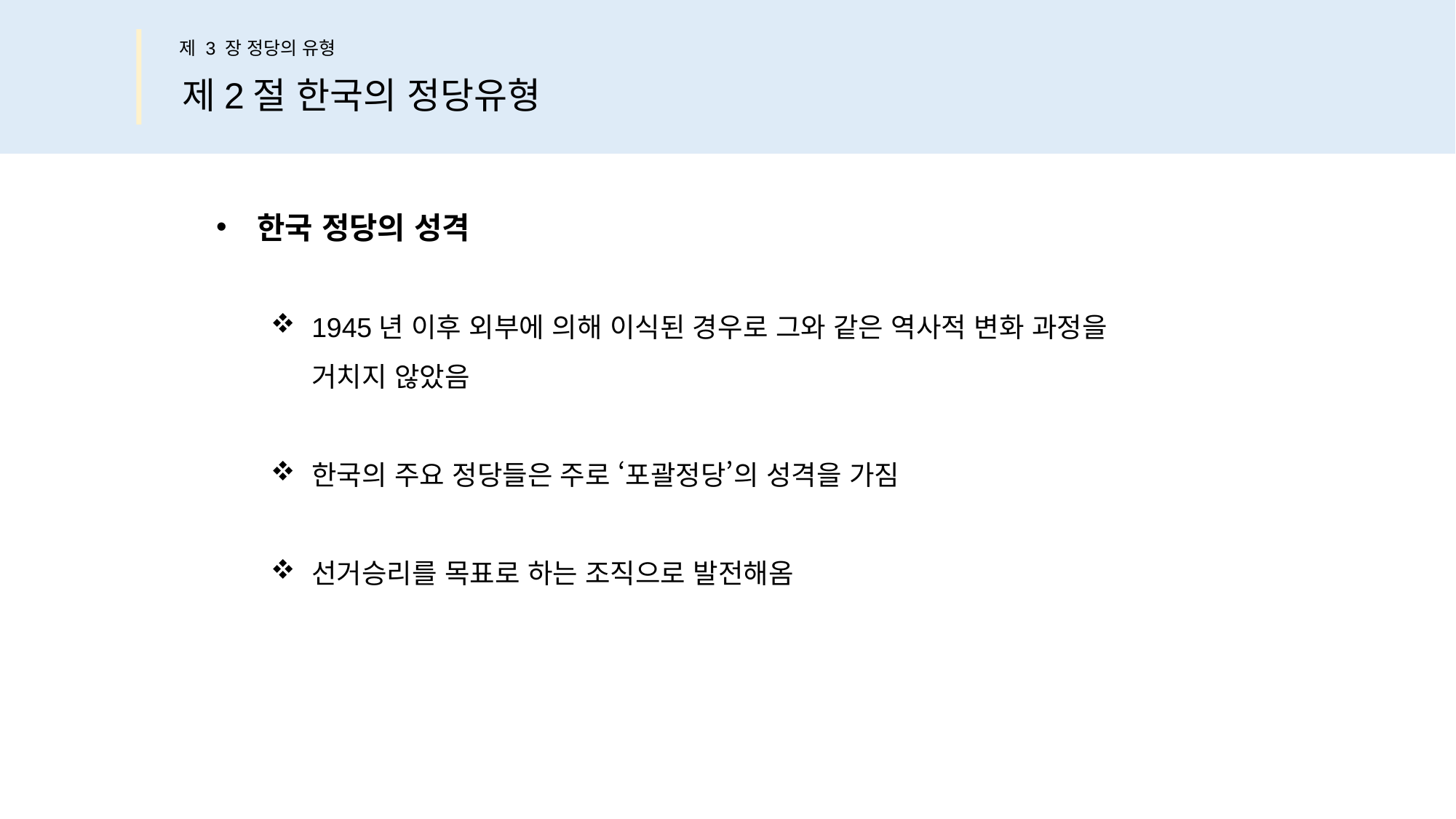

제 3 장 정당의 유형
제2절 한국의 정당유형
한국 정당의 성격

1945년 이후 외부에 의해 이식된 경우로 그와 같은 역사적 변화 과정을
거치지 않았음

한국의 주요 정당들은 주로 ‘포괄정당’의 성격을 가짐

선거승리를 목표로 하는 조직으로 발전해옴